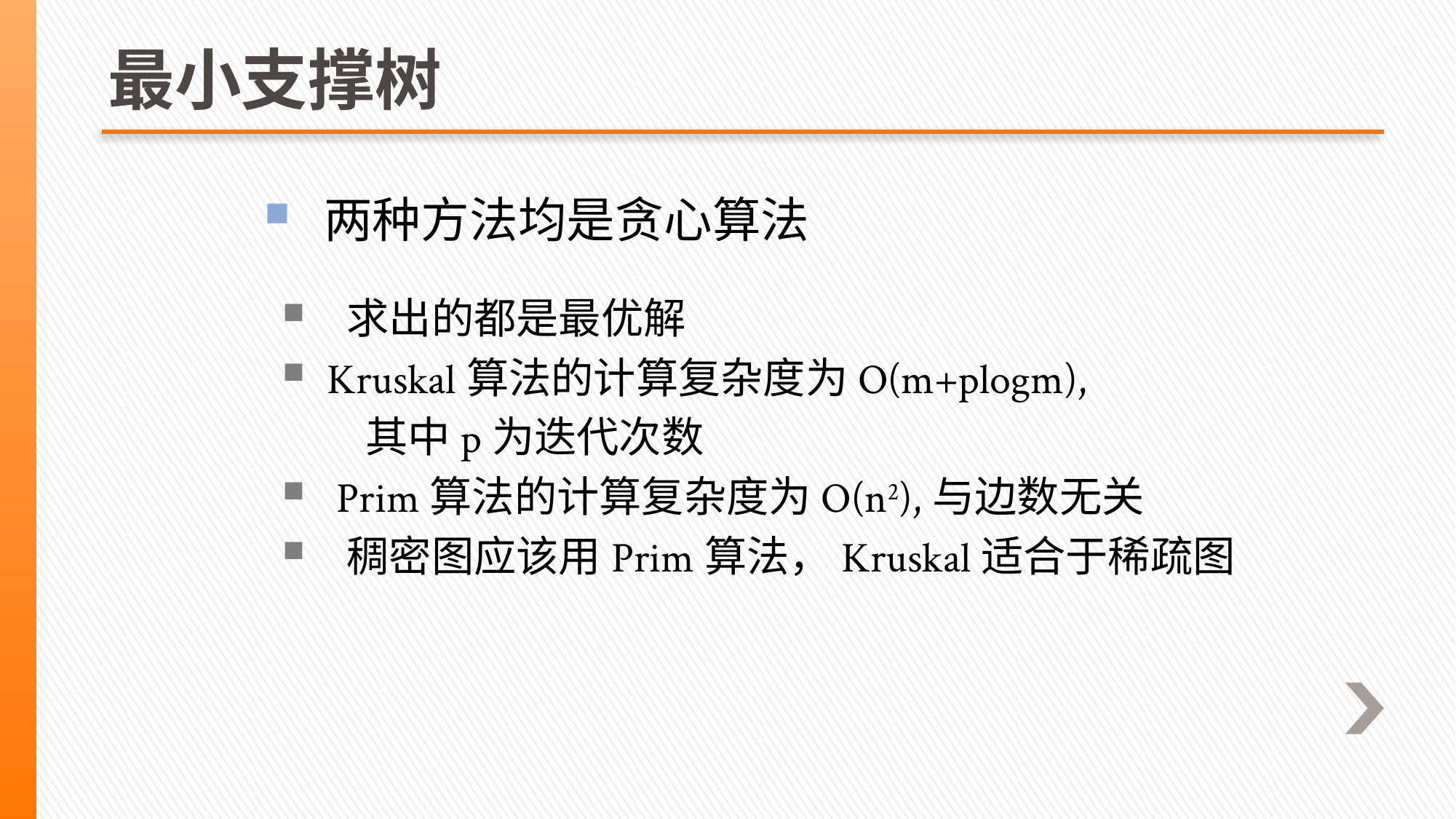

# 最小支撑树
  两种方法均是贪心算法
   求出的都是最优解
  Kruskal算法的计算复杂度为O(m+plogm),
     其中p为迭代次数
   Prim算法的计算复杂度为O(n2),与边数无关
   稠密图应该用Prim算法，Kruskal适合于稀疏图